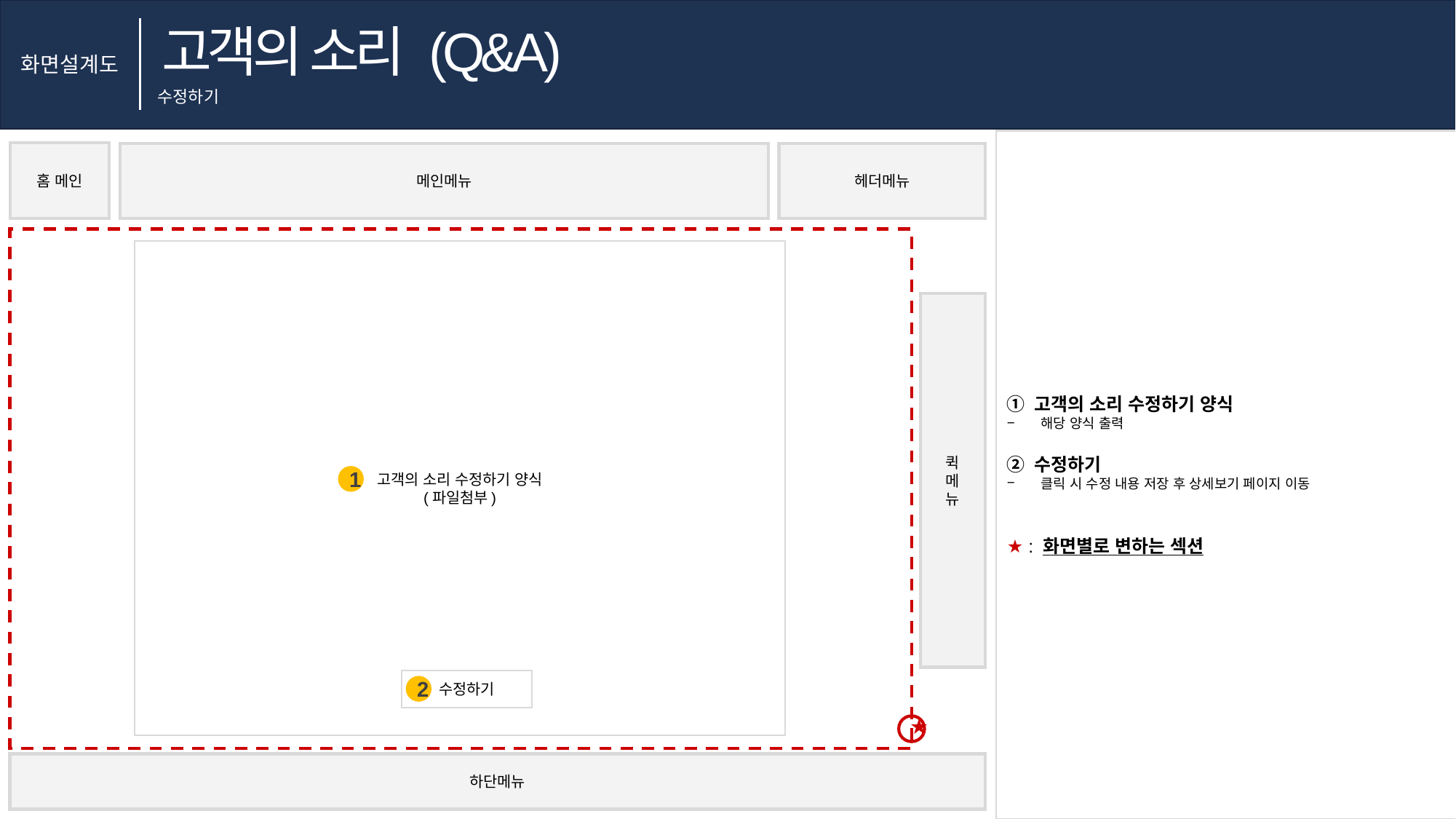

고객의 소리 (Q&A)
화면설계도
수정하기
① 고객의 소리 수정하기 양식
해당 양식 출력

② 수정하기
클릭 시 수정 내용 저장 후 상세보기 페이지 이동

★ : 화면별로 변하는 섹션
홈 메인
메인메뉴
헤더메뉴

고객의 소리 수정하기 양식
(파일첨부)
퀵
메
뉴
1
수정하기
2
★

하단메뉴